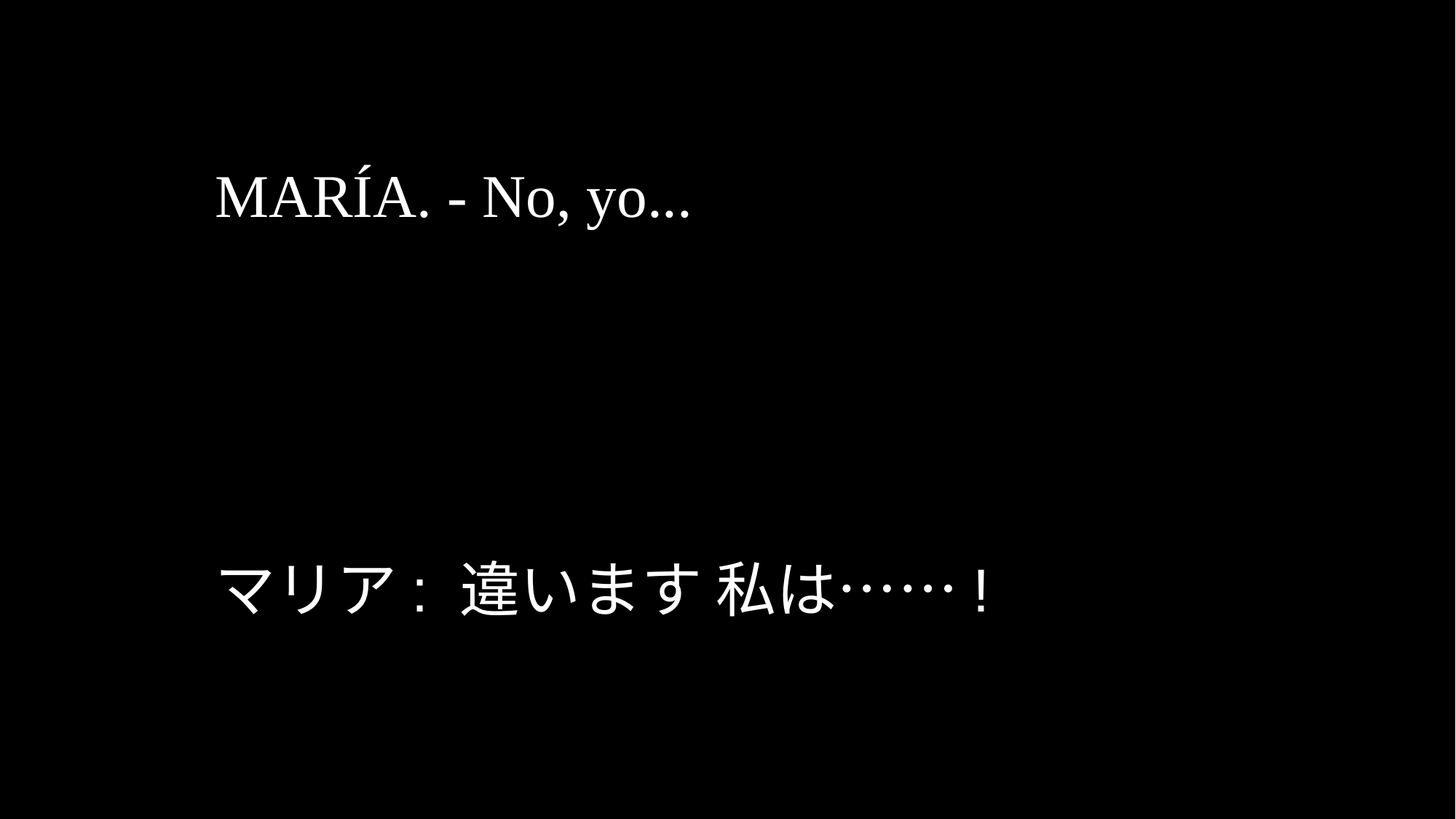

MARÍA. - No, yo...

マリア: 違います 私は……!